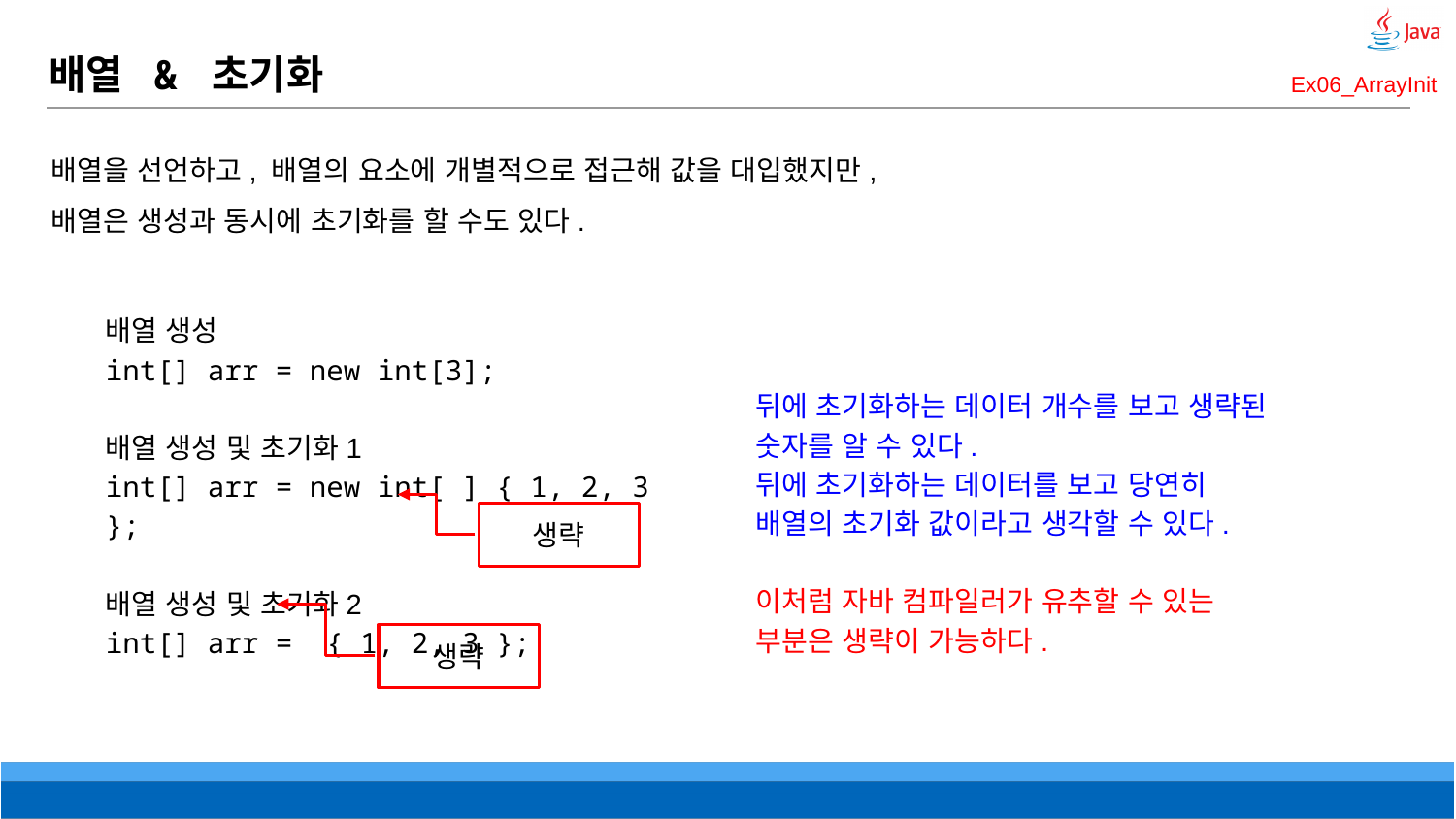

# 배열 & 초기화
Ex06_ArrayInit
배열을 선언하고, 배열의 요소에 개별적으로 접근해 값을 대입했지만,
배열은 생성과 동시에 초기화를 할 수도 있다.
배열 생성
int[] arr = new int[3];

배열 생성 및 초기화1
int[] arr = new int[ ] { 1, 2, 3 };

배열 생성 및 초기화2
int[] arr =  { 1, 2, 3 };
뒤에 초기화하는 데이터 개수를 보고 생략된 숫자를 알 수 있다.
뒤에 초기화하는 데이터를 보고 당연히 배열의 초기화 값이라고 생각할 수 있다.

이처럼 자바 컴파일러가 유추할 수 있는 부분은 생략이 가능하다.
생략
생략